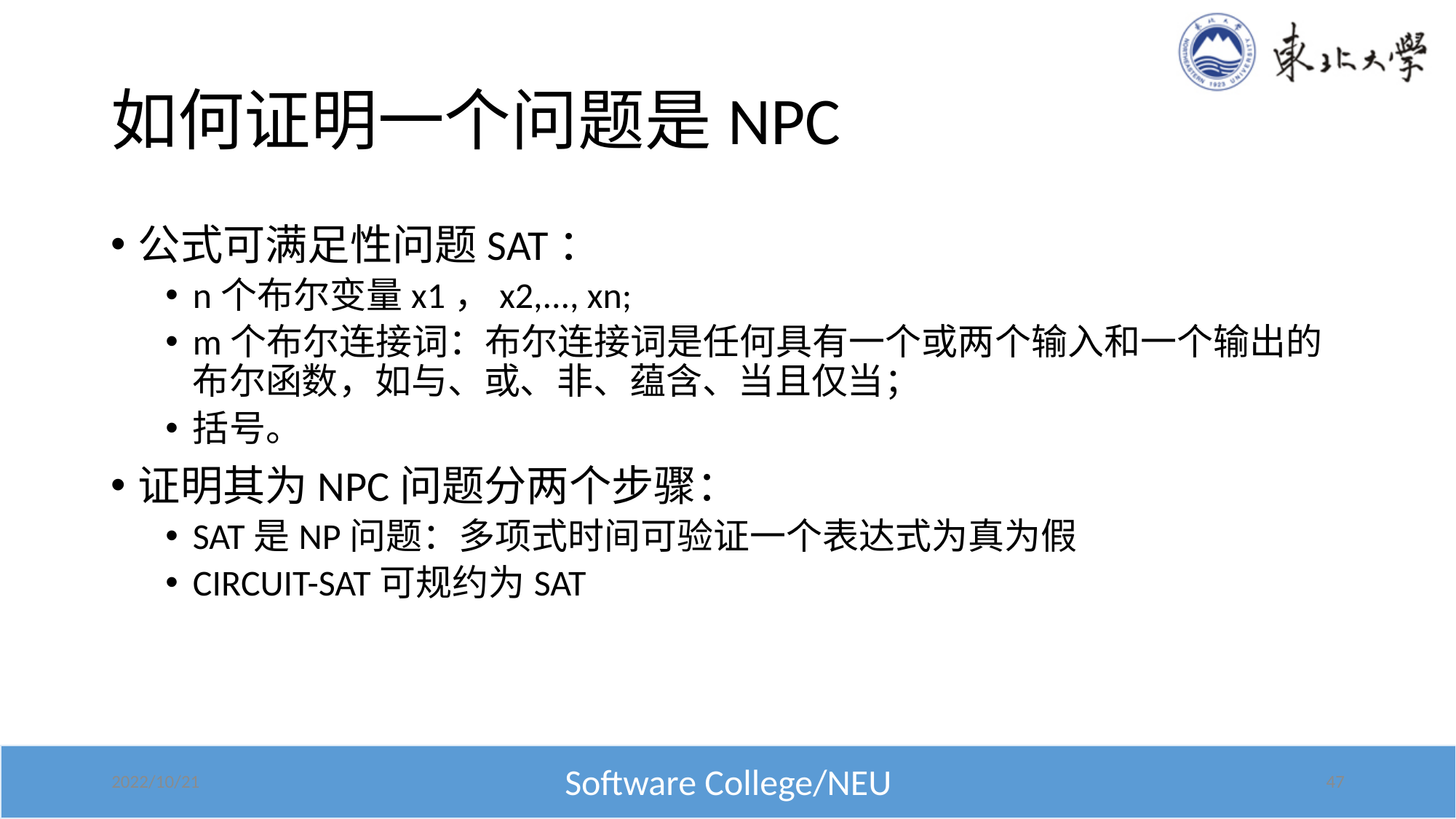

# 如何证明一个问题是NPC
公式可满足性问题SAT：
n个布尔变量x1，x2,..., xn;
m个布尔连接词：布尔连接词是任何具有一个或两个输入和一个输出的布尔函数，如与、或、非、蕴含、当且仅当；
括号。
证明其为NPC问题分两个步骤：
SAT是NP问题：多项式时间可验证一个表达式为真为假
CIRCUIT-SAT可规约为SAT